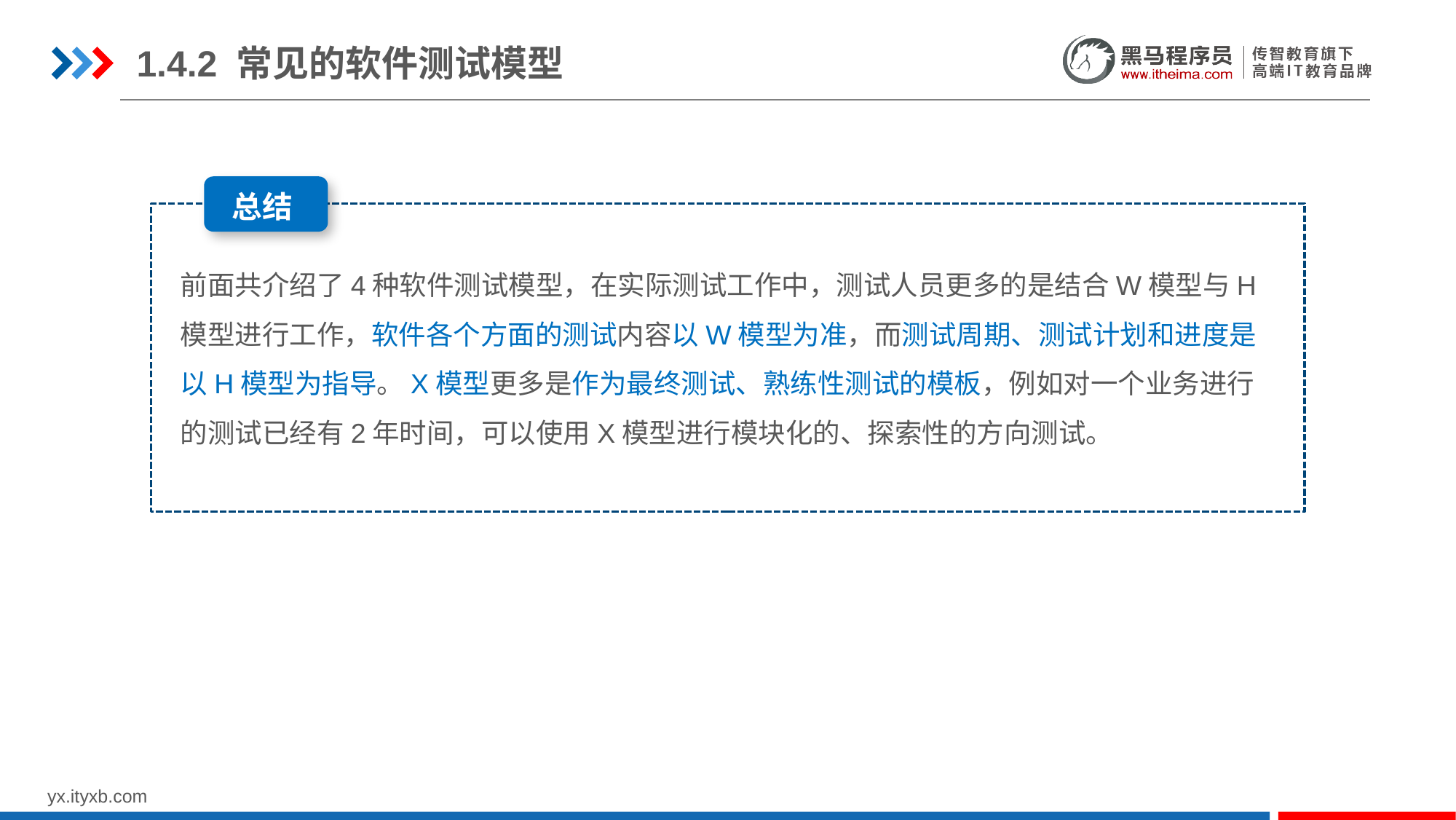

1.4.2 常见的软件测试模型
总结

前面共介绍了4种软件测试模型，在实际测试工作中，测试人员更多的是结合W模型与H模型进行工作，软件各个方面的测试内容以W模型为准，而测试周期、测试计划和进度是以H模型为指导。X模型更多是作为最终测试、熟练性测试的模板，例如对一个业务进行的测试已经有2年时间，可以使用X模型进行模块化的、探索性的方向测试。